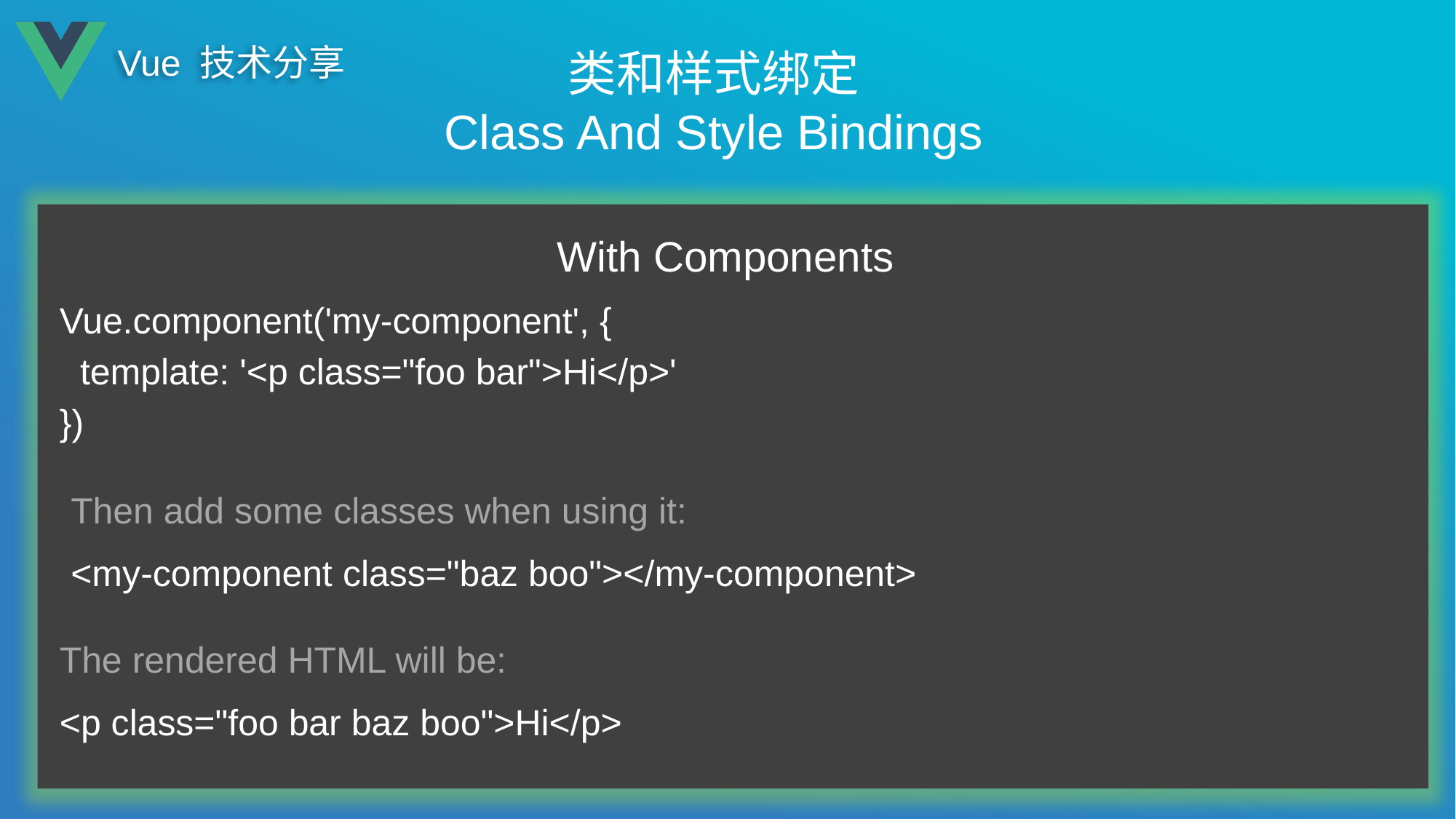

# 类和样式绑定 Class And Style Bindings

With Components
Vue.component('my-component', {
  template: '<p class="foo bar">Hi</p>'
})
Then add some classes when using it:
<my-component class="baz boo"></my-component>
The rendered HTML will be:
<p class="foo bar baz boo">Hi</p>